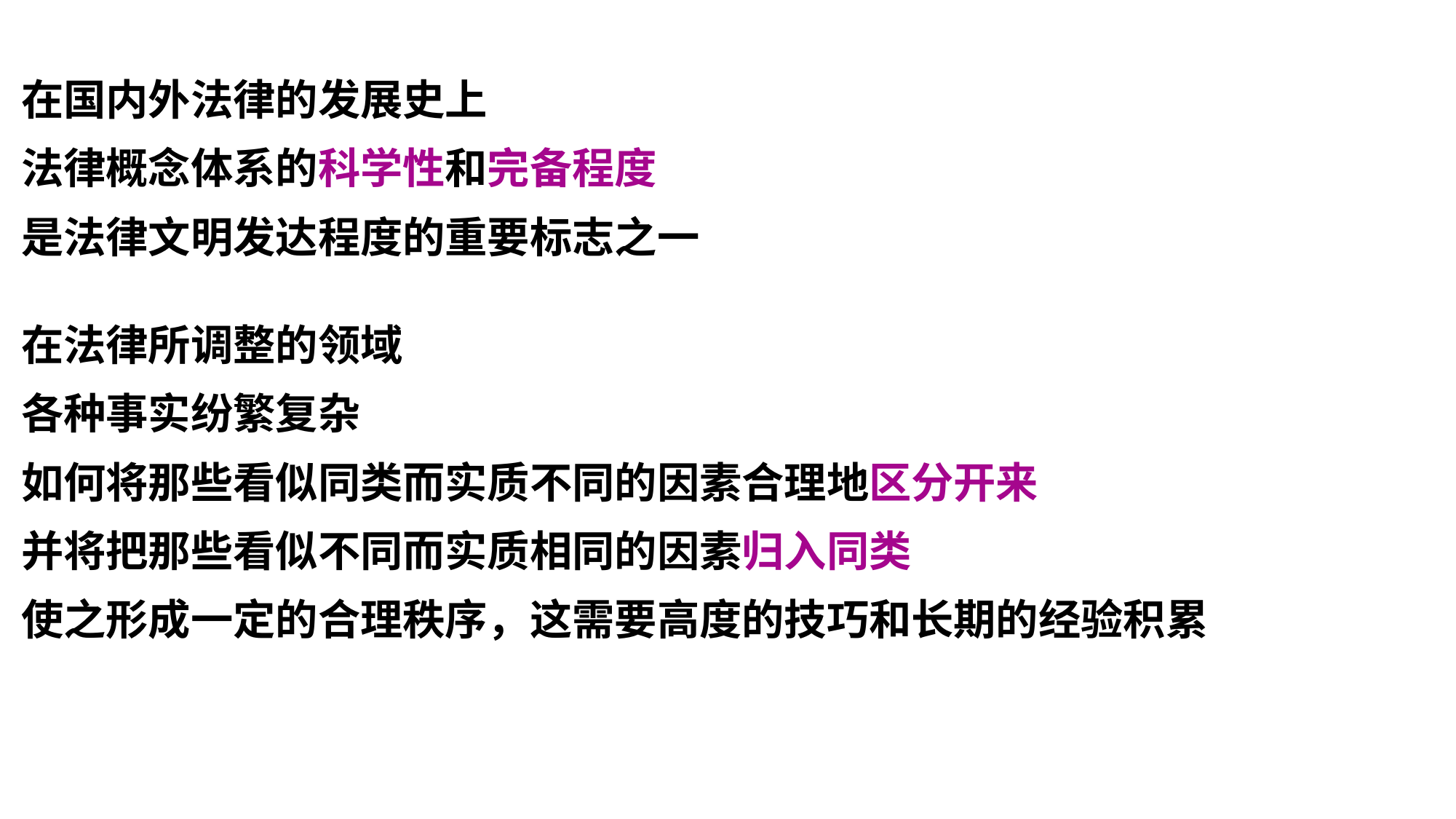

在国内外法律的发展史上
法律概念体系的科学性和完备程度
是法律文明发达程度的重要标志之一

在法律所调整的领域
各种事实纷繁复杂
如何将那些看似同类而实质不同的因素合理地区分开来
并将把那些看似不同而实质相同的因素归入同类
使之形成一定的合理秩序，这需要高度的技巧和长期的经验积累